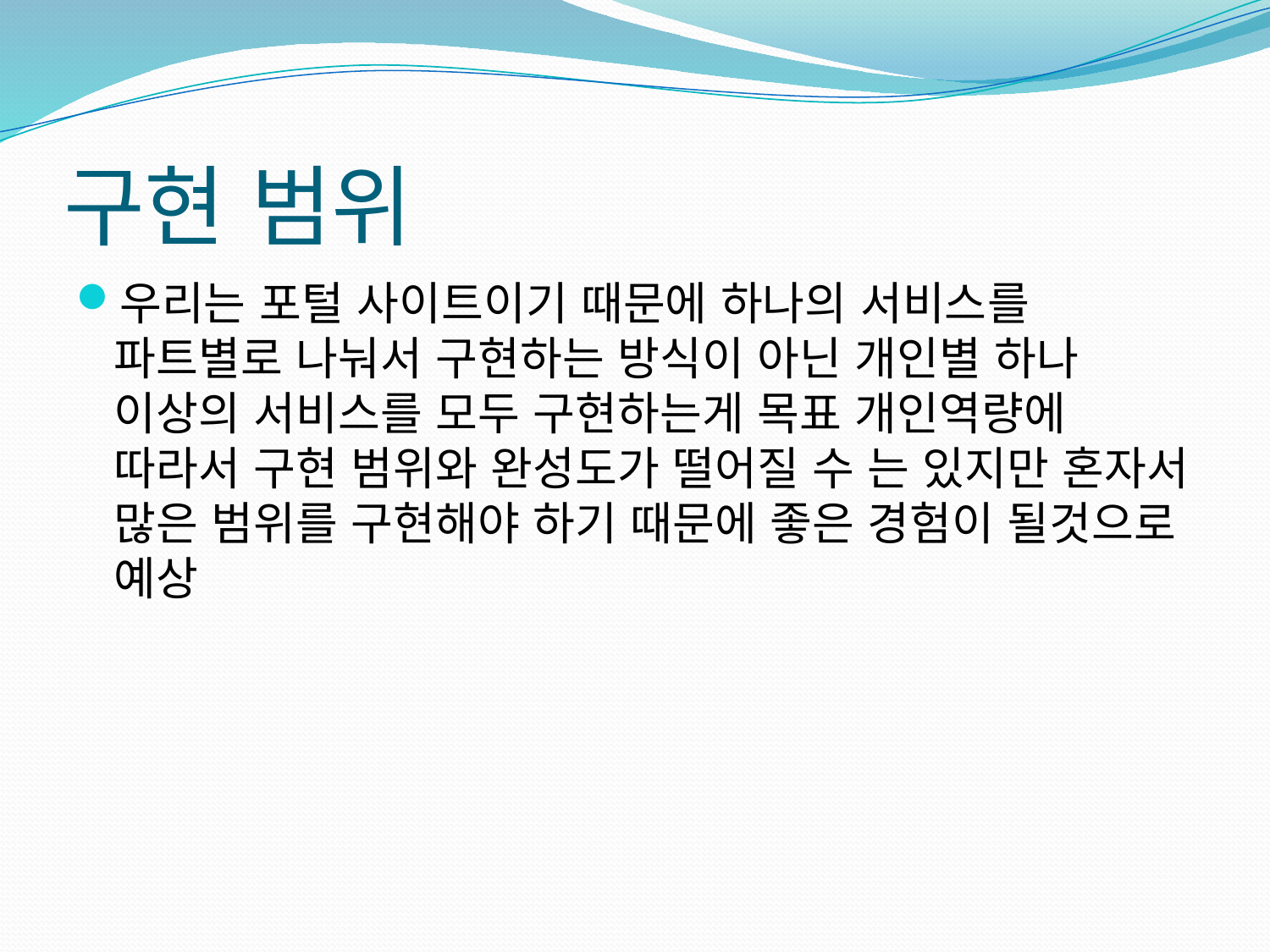

# 구현 범위
우리는 포털 사이트이기 때문에 하나의 서비스를 파트별로 나눠서 구현하는 방식이 아닌 개인별 하나 이상의 서비스를 모두 구현하는게 목표 개인역량에 따라서 구현 범위와 완성도가 떨어질 수 는 있지만 혼자서 많은 범위를 구현해야 하기 때문에 좋은 경험이 될것으로 예상